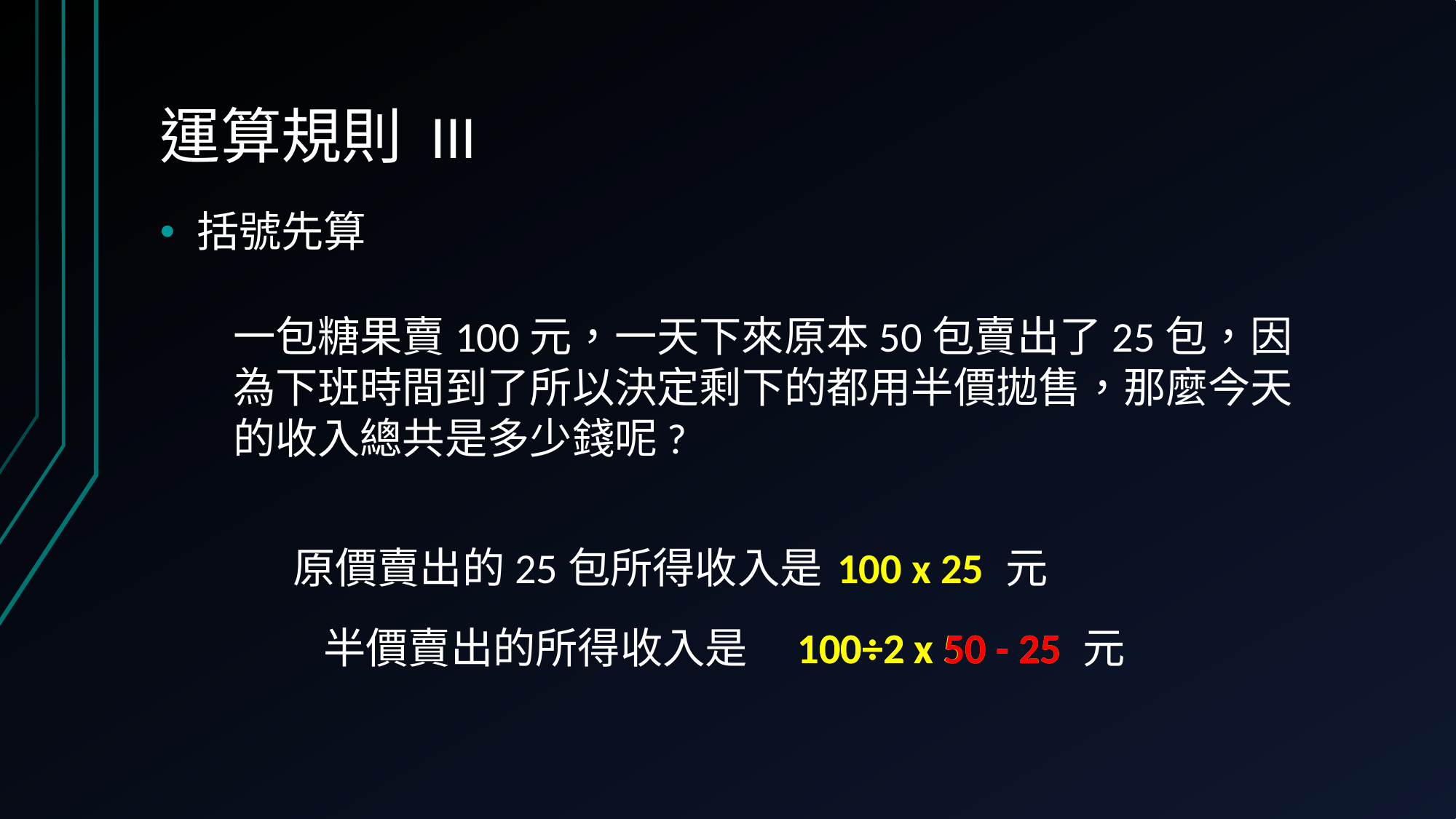

# 運算規則 III
括號先算
一包糖果賣100元，一天下來原本50包賣出了25包，因為下班時間到了所以決定剩下的都用半價拋售，那麼今天的收入總共是多少錢呢?
原價賣出的25包所得收入是
100 x 25
元
半價賣出的所得收入是
100÷2 x 50 - 25
100÷2 x 50 - 25
元